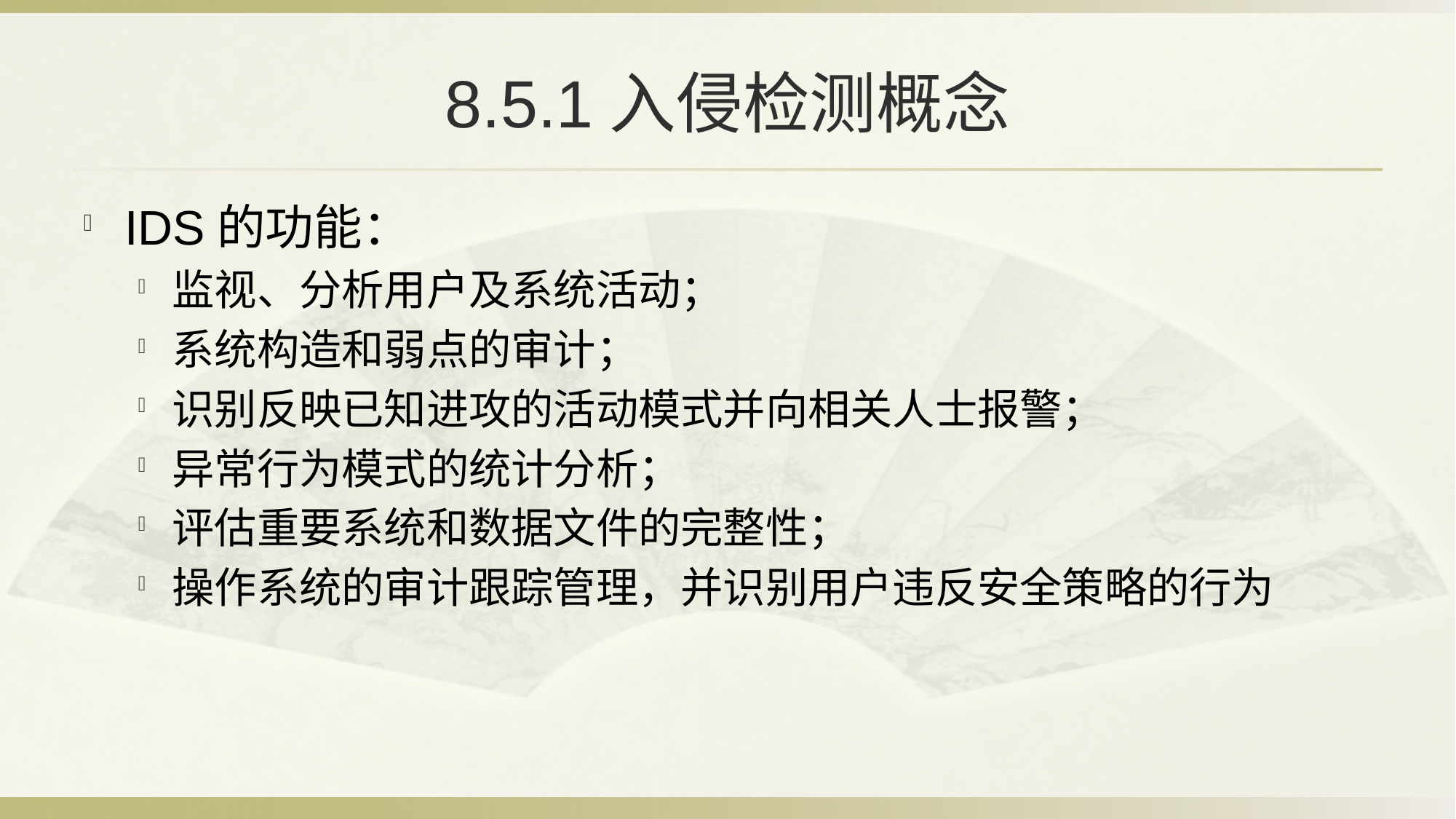

# 8.5.1入侵检测概念
IDS的功能：
监视、分析用户及系统活动；
系统构造和弱点的审计；
识别反映已知进攻的活动模式并向相关人士报警；
异常行为模式的统计分析；
评估重要系统和数据文件的完整性；
操作系统的审计跟踪管理，并识别用户违反安全策略的行为